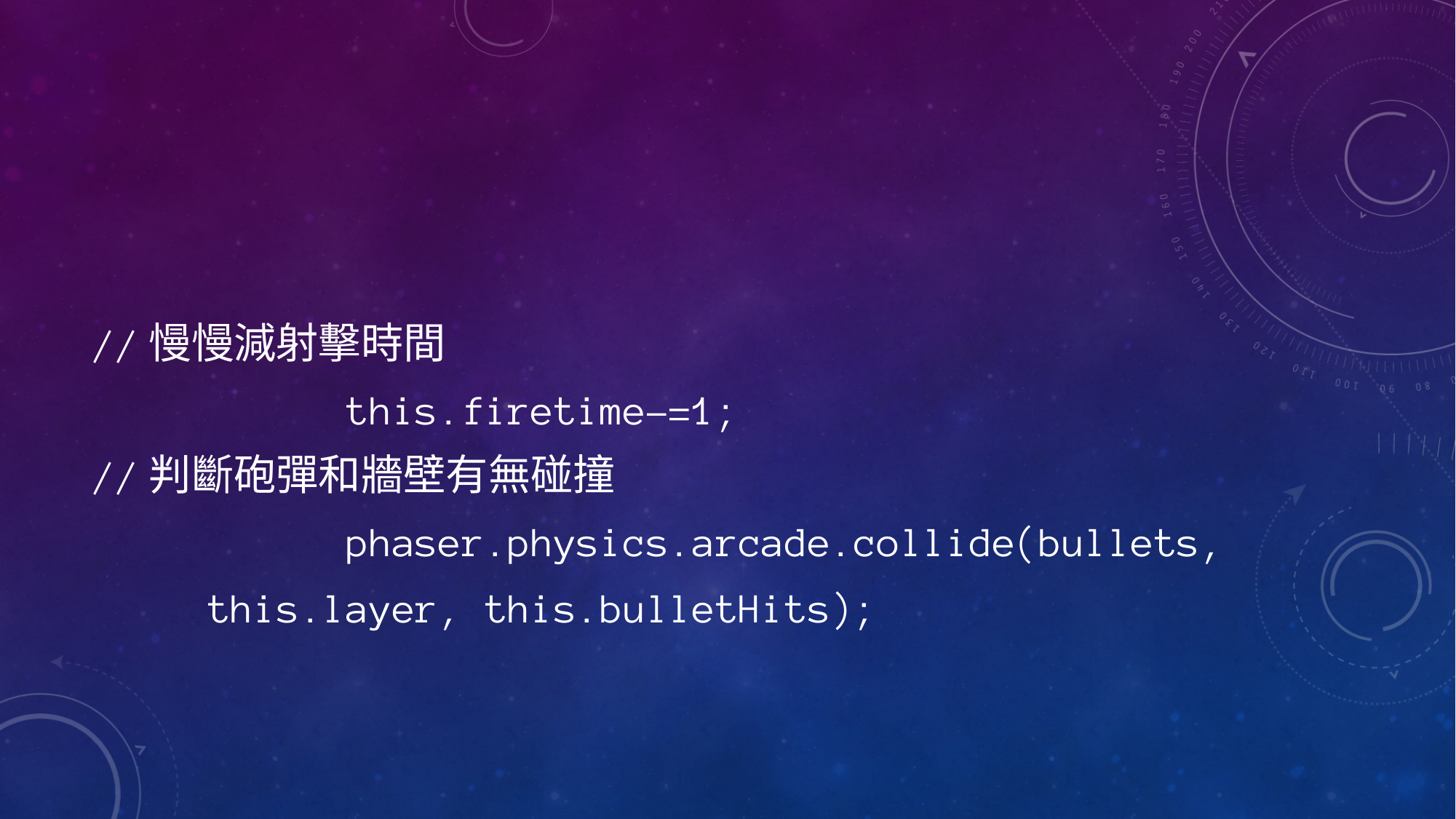

#
//慢慢減射擊時間
           this.firetime-=1;
//判斷砲彈和牆壁有無碰撞
           phaser.physics.arcade.collide(bullets,
     this.layer, this.bulletHits);